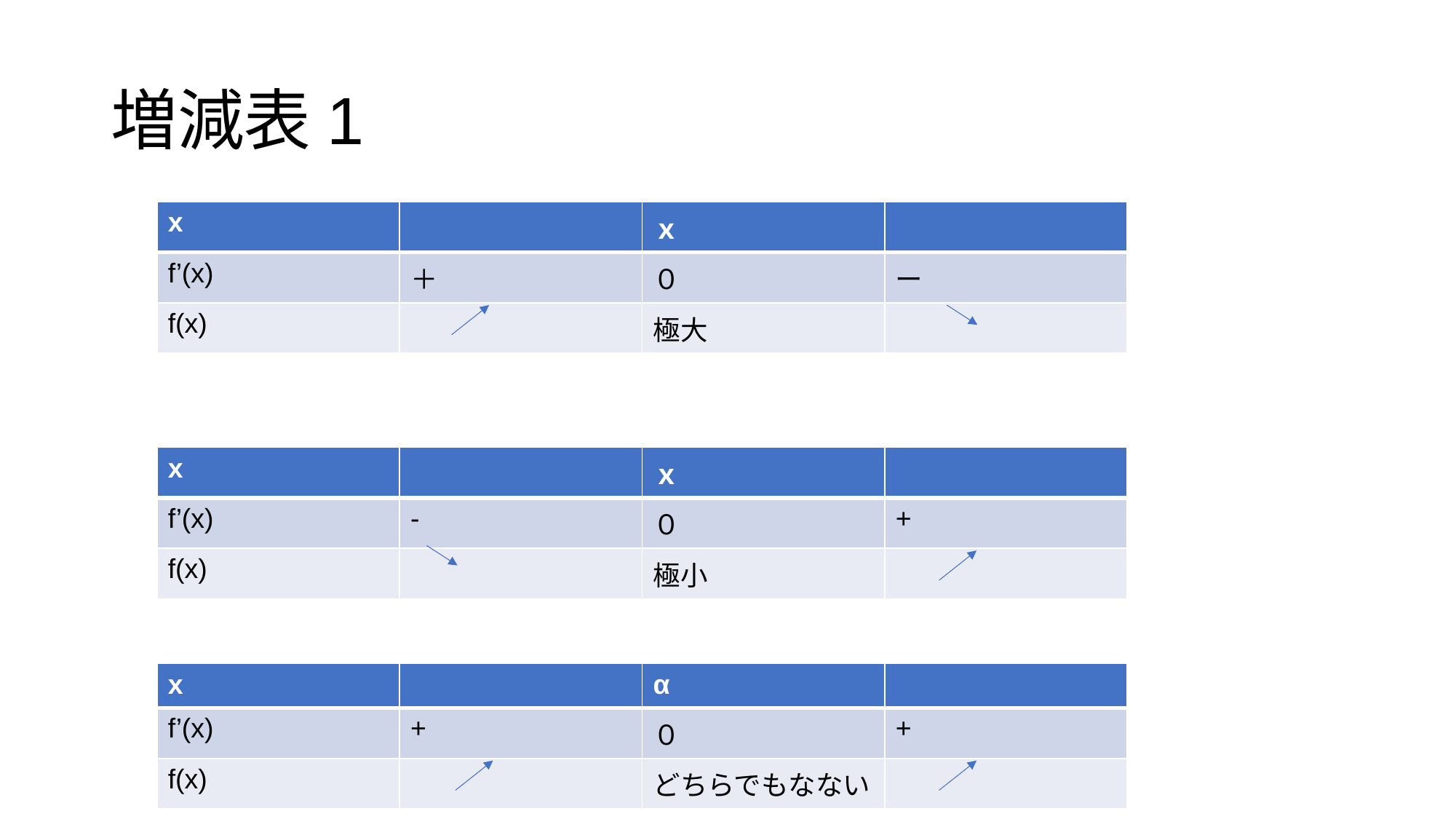

# 増減表1
| x |  | ｘ |  |
| --- | --- | --- | --- |
| f’(x) | ＋ | ０ | ー |
| f(x) |  | 極大 |  |
| x |  | ｘ |  |
| --- | --- | --- | --- |
| f’(x) | - | ０ | + |
| f(x) |  | 極小 |  |
| x |  | α |  |
| --- | --- | --- | --- |
| f’(x) | + | ０ | + |
| f(x) |  | どちらでもなない |  |